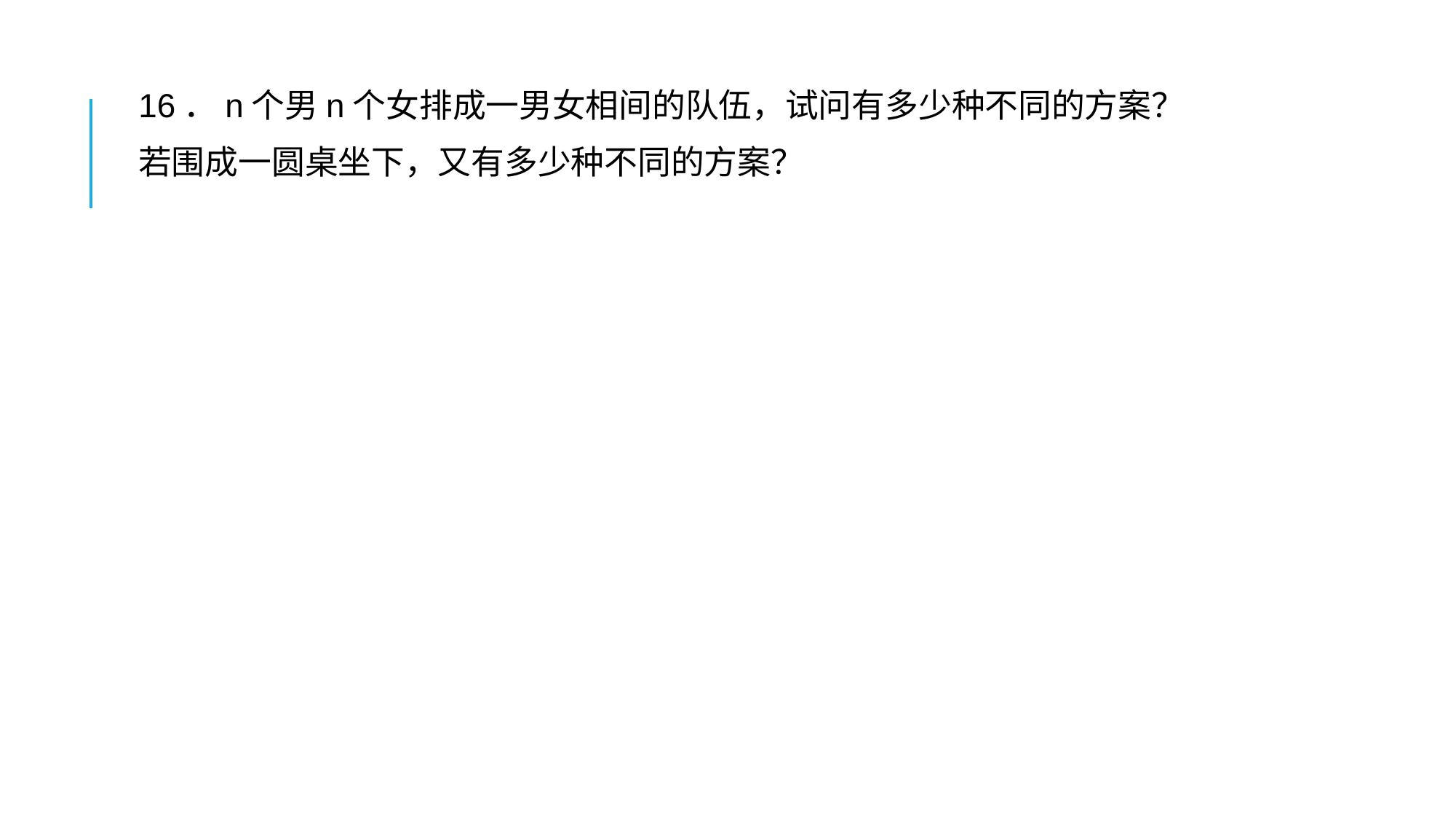

16．n个男n个女排成一男女相间的队伍，试问有多少种不同的方案？
若围成一圆桌坐下，又有多少种不同的方案？